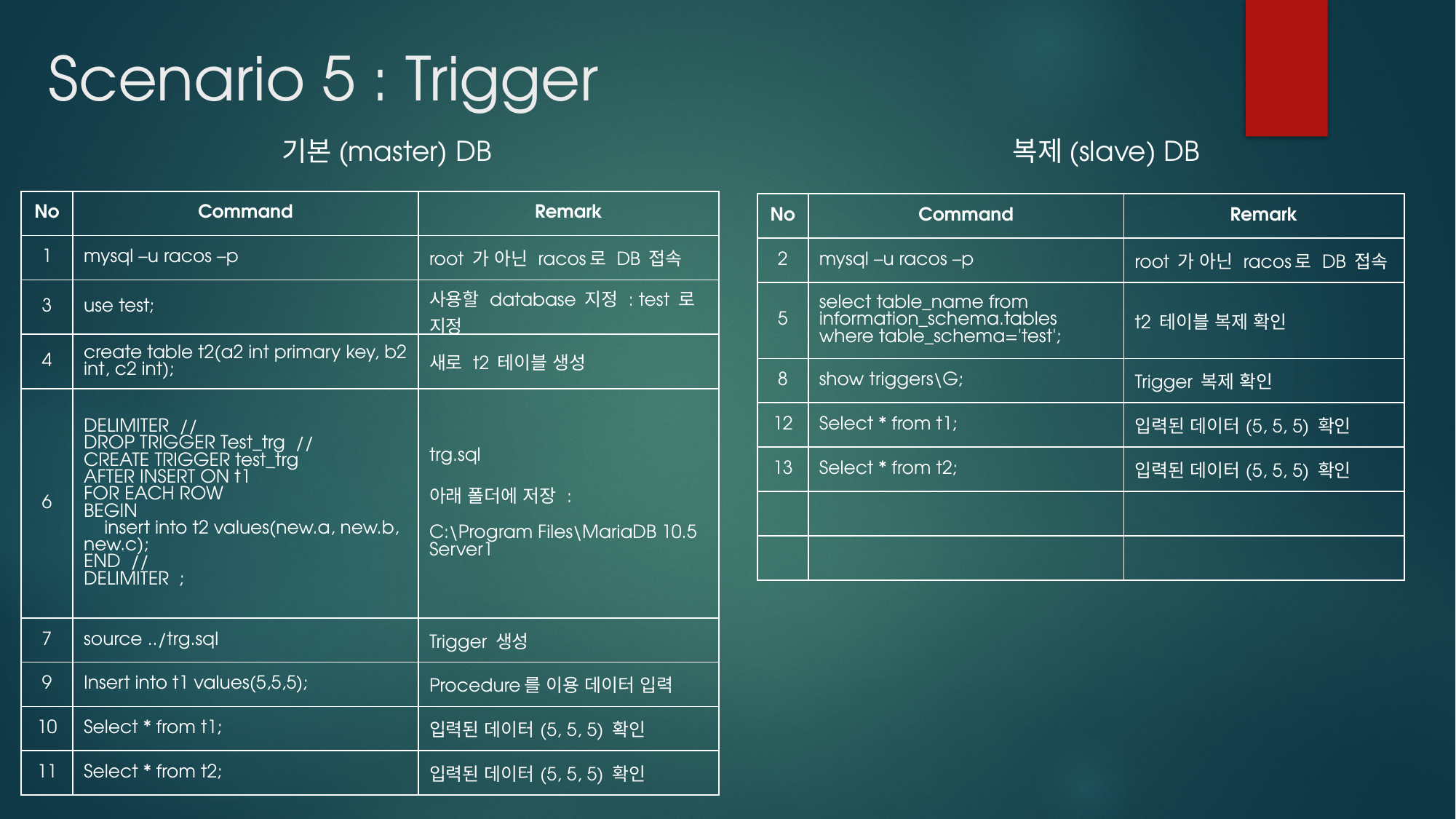

# Scenario 5 : Trigger
복제(slave) DB
기본(master) DB
| No | Command | Remark |
| --- | --- | --- |
| 1 | mysql –u racos –p | root 가 아닌 racos로 DB 접속 |
| 3 | use test; | 사용할 database 지정 : test 로 지정 |
| 4 | create table t2(a2 int primary key, b2 int, c2 int); | 새로 t2 테이블 생성 |
| 6 | DELIMITER // DROP TRIGGER Test\_trg // CREATE TRIGGER test\_trg AFTER INSERT ON t1 FOR EACH ROW BEGIN insert into t2 values(new.a, new.b, new.c); END // DELIMITER ; | trg.sql 아래 폴더에 저장 : C:\Program Files\MariaDB 10.5 Server1 |
| 7 | source ../trg.sql | Trigger 생성 |
| 9 | Insert into t1 values(5,5,5); | Procedure를 이용 데이터 입력 |
| 10 | Select \* from t1; | 입력된 데이터(5, 5, 5) 확인 |
| 11 | Select \* from t2; | 입력된 데이터(5, 5, 5) 확인 |
| No | Command | Remark |
| --- | --- | --- |
| 2 | mysql –u racos –p | root 가 아닌 racos로 DB 접속 |
| 5 | select table\_name from information\_schema.tables where table\_schema='test'; | t2 테이블 복제 확인 |
| 8 | show triggers\G; | Trigger 복제 확인 |
| 12 | Select \* from t1; | 입력된 데이터(5, 5, 5) 확인 |
| 13 | Select \* from t2; | 입력된 데이터(5, 5, 5) 확인 |
|  |  |  |
|  |  |  |